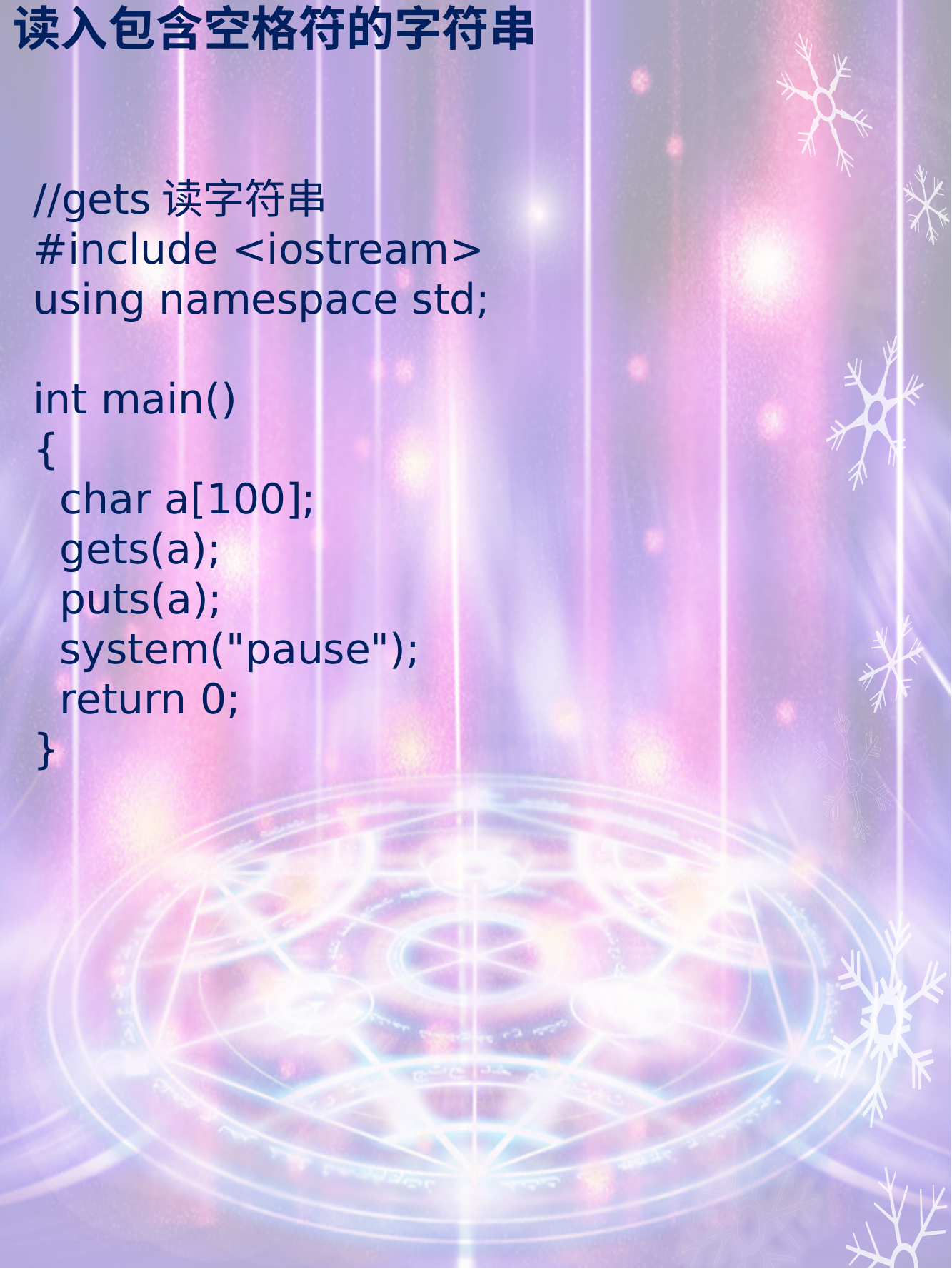

# 读入包含空格符的字符串

//gets读字符串
#include <iostream>
using namespace std;

int main()
{
  char a[100];
  gets(a);
  puts(a);
  system("pause");
  return 0;
}